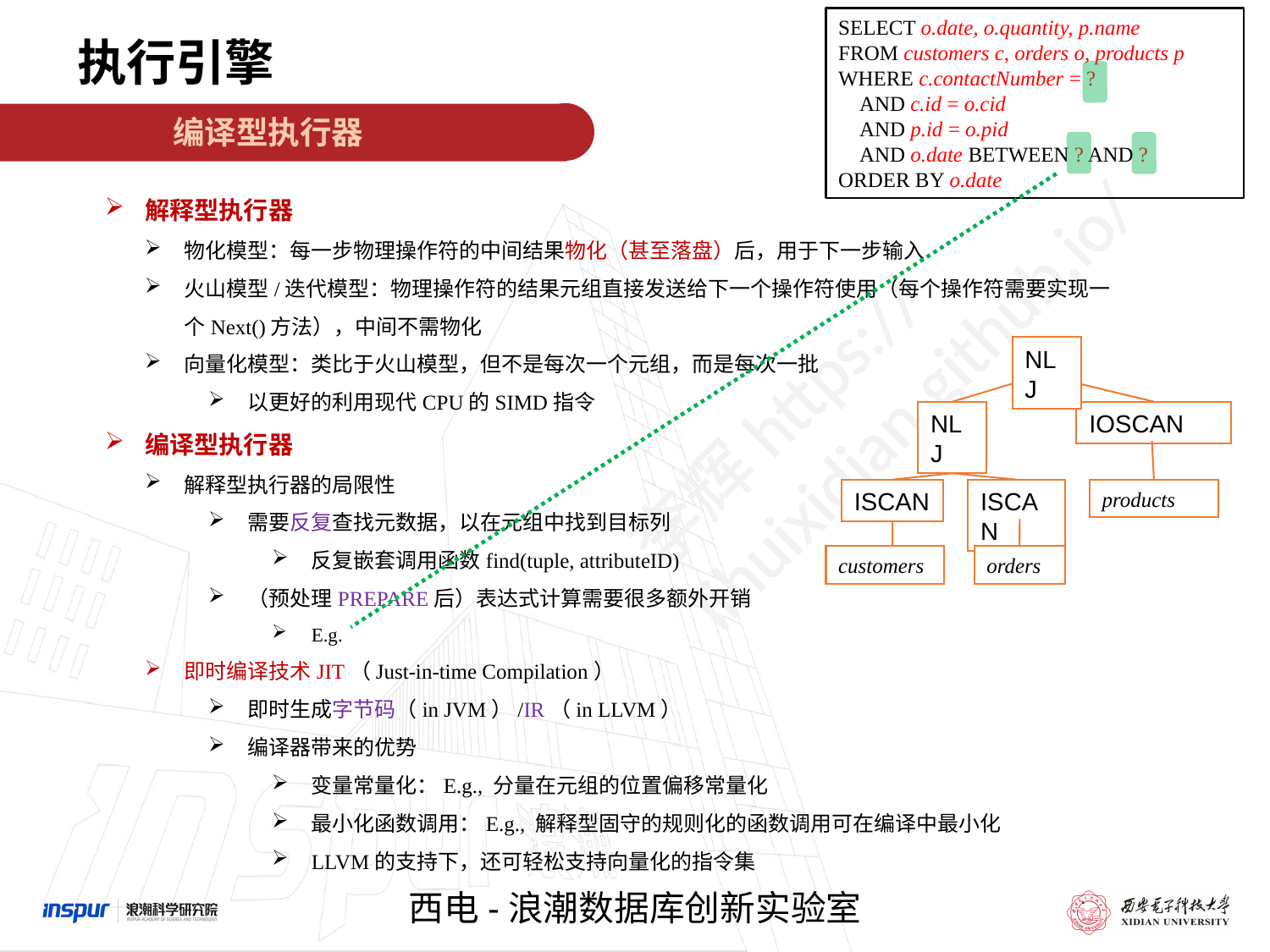

SELECT o.date, o.quantity, p.name
FROM customers c, orders o, products p   WHERE c.contactNumber = ?
    AND c.id = o.cid
    AND p.id = o.pid
    AND o.date BETWEEN ? AND ?
ORDER BY o.date
执行引擎

编译型执行器

解释型执行器
物化模型：每一步物理操作符的中间结果物化（甚至落盘）后，用于下一步输入
火山模型/迭代模型：物理操作符的结果元组直接发送给下一个操作符使用（每个操作符需要实现一个Next()方法），中间不需物化
向量化模型：类比于火山模型，但不是每次一个元组，而是每次一批
以更好的利用现代CPU的SIMD指令
编译型执行器
解释型执行器的局限性
需要反复查找元数据，以在元组中找到目标列
反复嵌套调用函数find(tuple, attributeID)
（预处理PREPARE后）表达式计算需要很多额外开销
E.g.
即时编译技术JIT（Just-in-time Compilation）
即时生成字节码（in JVM）/IR（in LLVM）
编译器带来的优势
变量常量化：E.g., 分量在元组的位置偏移常量化
最小化函数调用：E.g., 解释型固守的规则化的函数调用可在编译中最小化
LLVM的支持下，还可轻松支持向量化的指令集
NLJ
NLJ
IOSCAN
ISCAN
ISCAN
products
orders
customers